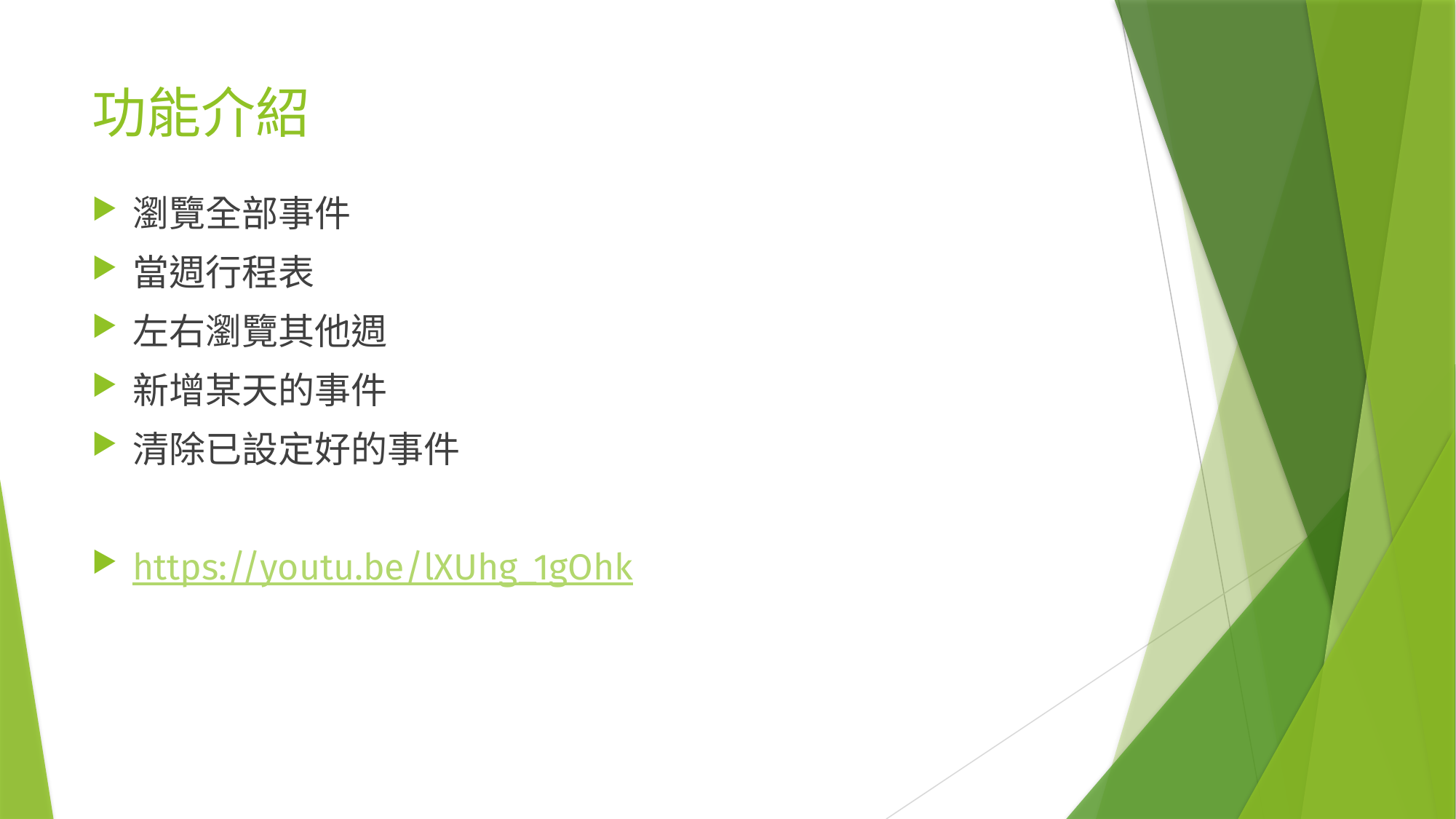

# 功能介紹
瀏覽全部事件
當週行程表
左右瀏覽其他週
新增某天的事件
清除已設定好的事件

https://youtu.be/lXUhg_1gOhk